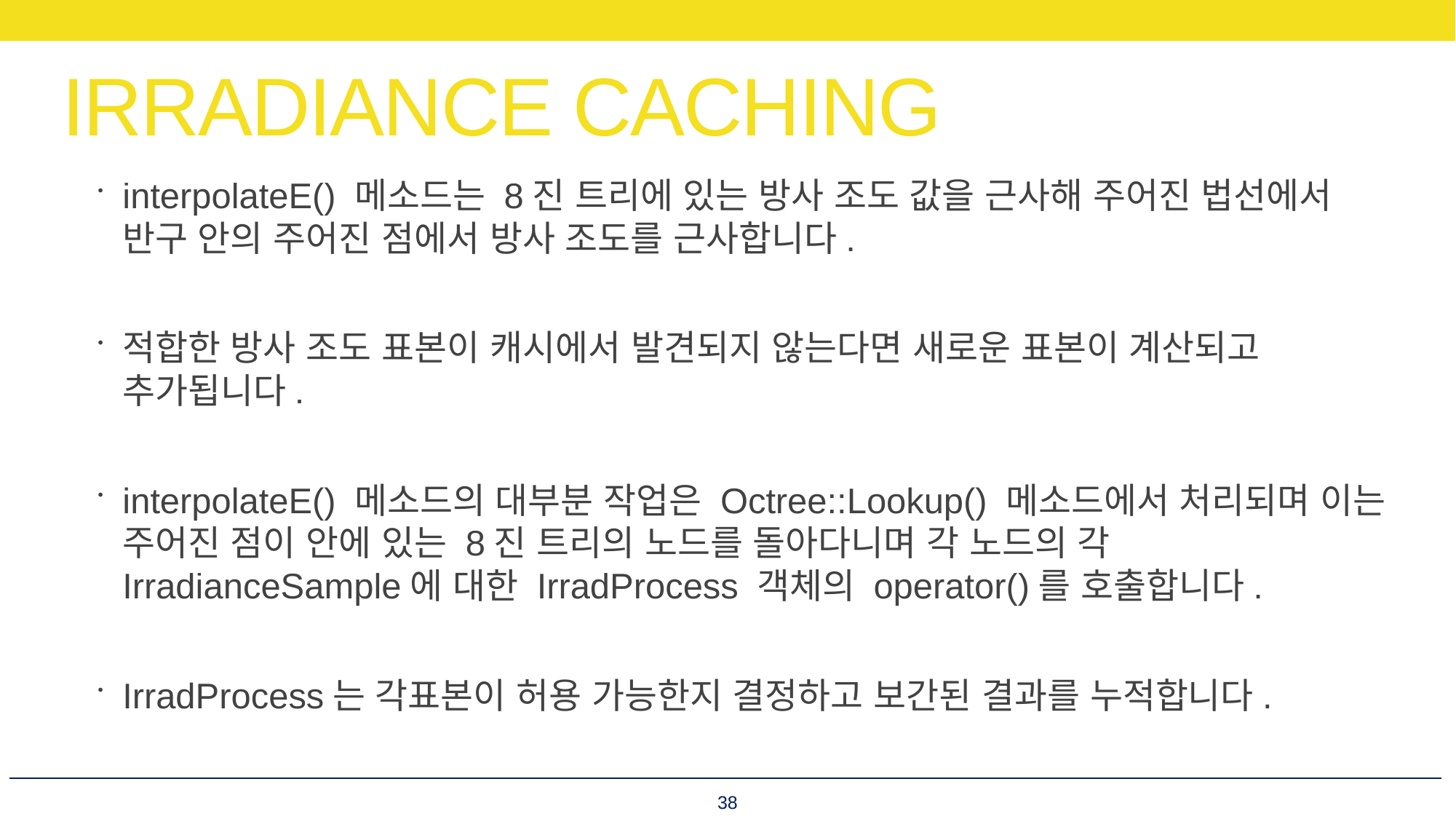

# IRRADIANCE CACHING
interpolateE() 메소드는 8진 트리에 있는 방사 조도 값을 근사해 주어진 법선에서 반구 안의 주어진 점에서 방사 조도를 근사합니다.

적합한 방사 조도 표본이 캐시에서 발견되지 않는다면 새로운 표본이 계산되고 추가됩니다.

interpolateE() 메소드의 대부분 작업은 Octree::Lookup() 메소드에서 처리되며 이는
주어진 점이 안에 있는 8진 트리의 노드를 돌아다니며 각 노드의 각 IrradianceSample에 대한 IrradProcess 객체의 operator()를 호출합니다.

IrradProcess는 각표본이 허용 가능한지 결정하고 보간된 결과를 누적합니다.

38